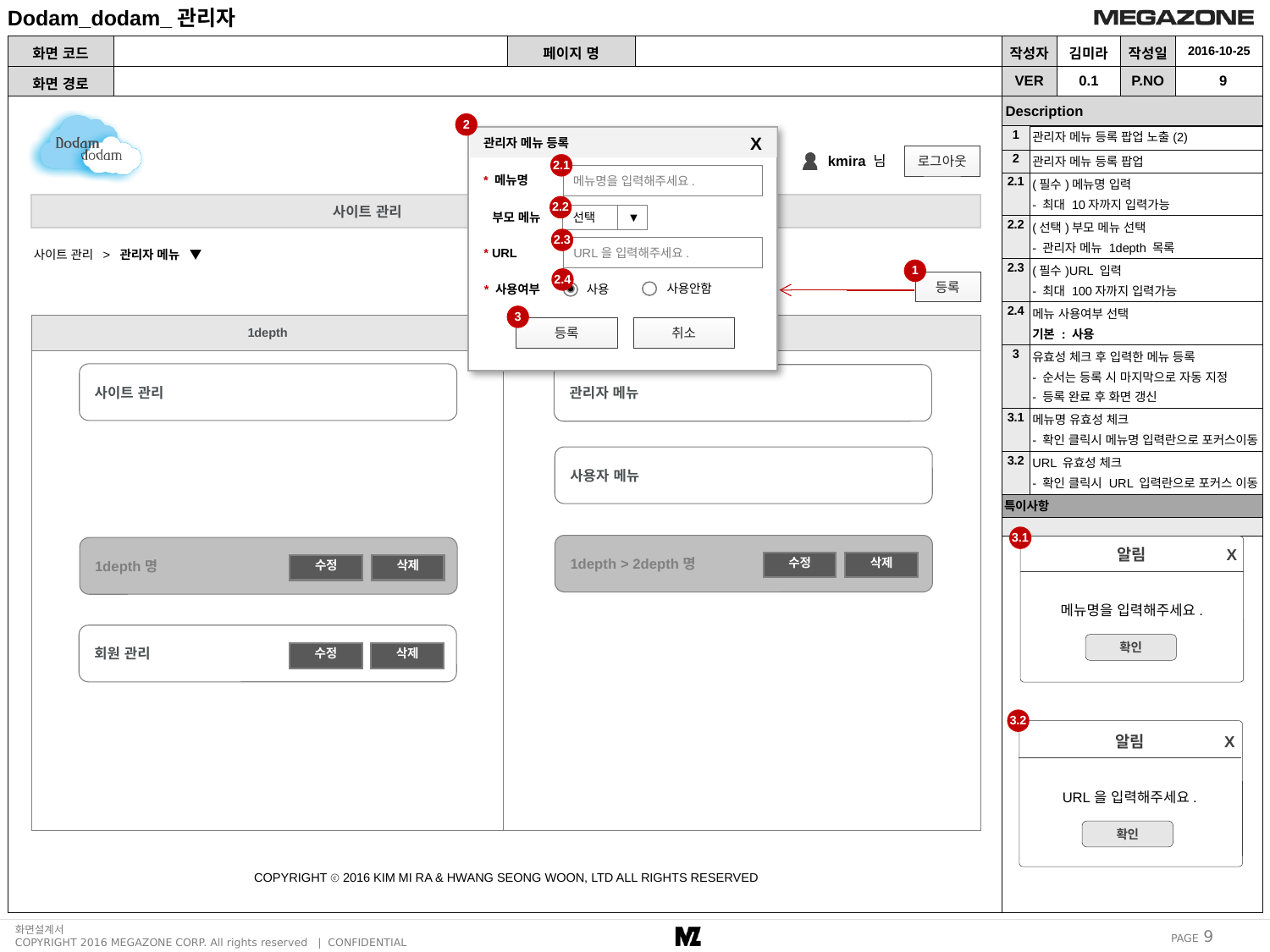

2
| 1 | 관리자 메뉴 등록 팝업 노출(2) |
| --- | --- |
| 2 | 관리자 메뉴 등록 팝업 |
| 2.1 | (필수)메뉴명 입력 - 최대 10자까지 입력가능 |
| 2.2 | (선택)부모 메뉴 선택 - 관리자 메뉴 1depth 목록 |
| 2.3 | (필수)URL 입력 - 최대 100자까지 입력가능 |
| 2.4 | 메뉴 사용여부 선택 기본 : 사용 |
| 3 | 유효성 체크 후 입력한 메뉴 등록 - 순서는 등록 시 마지막으로 자동 지정 - 등록 완료 후 화면 갱신 |
| 3.1 | 메뉴명 유효성 체크 - 확인 클릭시 메뉴명 입력란으로 포커스이동 |
| 3.2 | URL 유효성 체크 - 확인 클릭시 URL 입력란으로 포커스 이동 |
| 특이사항 |  |
|  |  |
X

관리자 메뉴 등록
2.1
메뉴명을 입력해주세요.
* 메뉴명
|  | 사이트 관리 | 회원 관리 |  |
| --- | --- | --- | --- |
2.2
  부모 메뉴
선택
▼
2.3
URL을 입력해주세요.
* URL
사이트 관리  >  관리자 메뉴   ▼
1
2.4
등록
사용안함

* 사용여부
사용

3
| 1depth | 2depth |
| --- | --- |
|  |  |
등록
취소
사이트 관리
관리자 메뉴
사용자 메뉴
3.1
1depth > 2depth명

알림
X
메뉴명을 입력해주세요.
확인
1depth명
수정
삭제
수정
삭제
회원 관리
수정
삭제
3.2

알림
X
URL을 입력해주세요.
확인